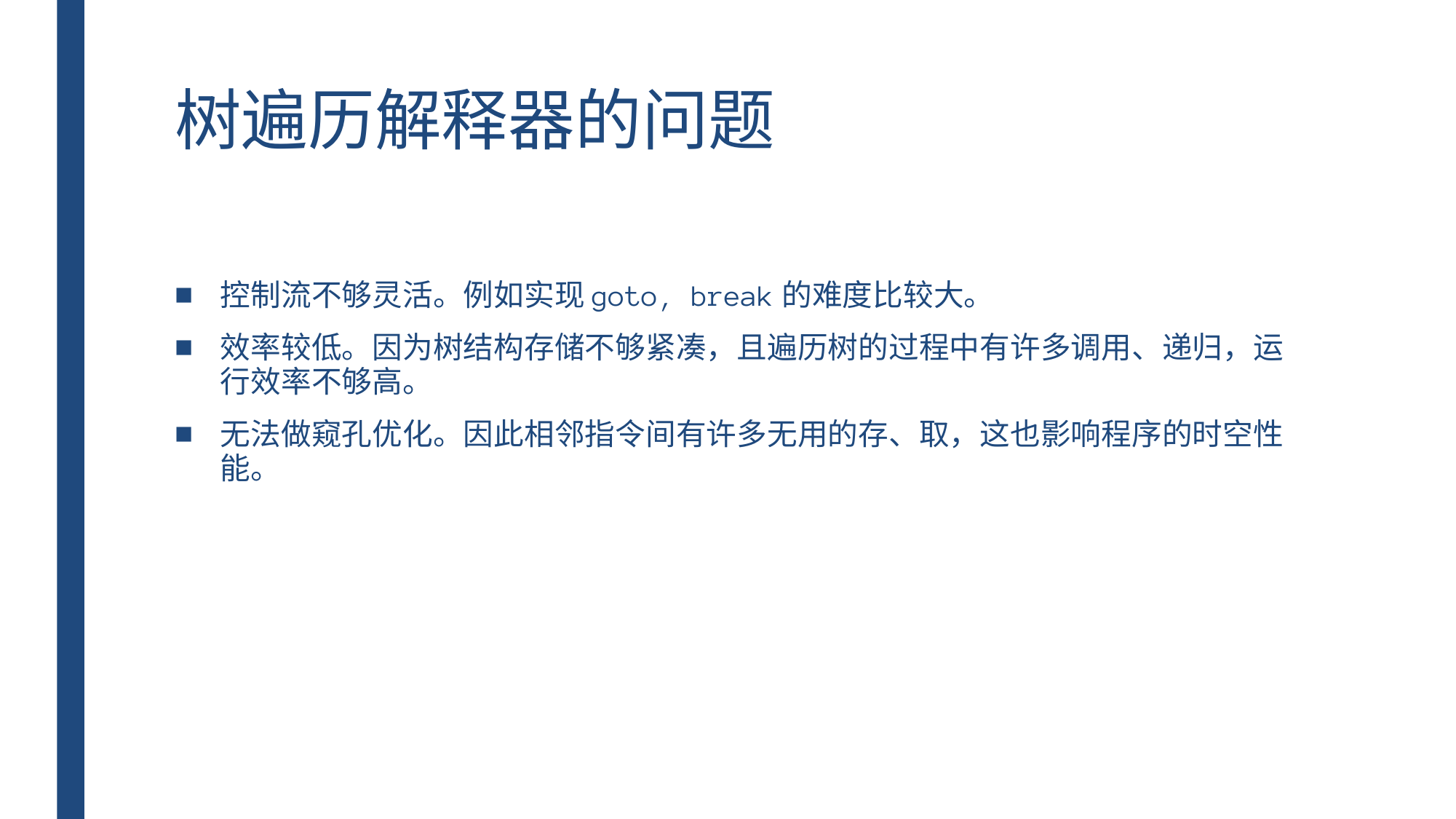

# 树遍历解释器的问题
控制流不够灵活。例如实现goto, break的难度比较大。
效率较低。因为树结构存储不够紧凑，且遍历树的过程中有许多调用、递归，运行效率不够高。
无法做窥孔优化。因此相邻指令间有许多无用的存、取，这也影响程序的时空性能。